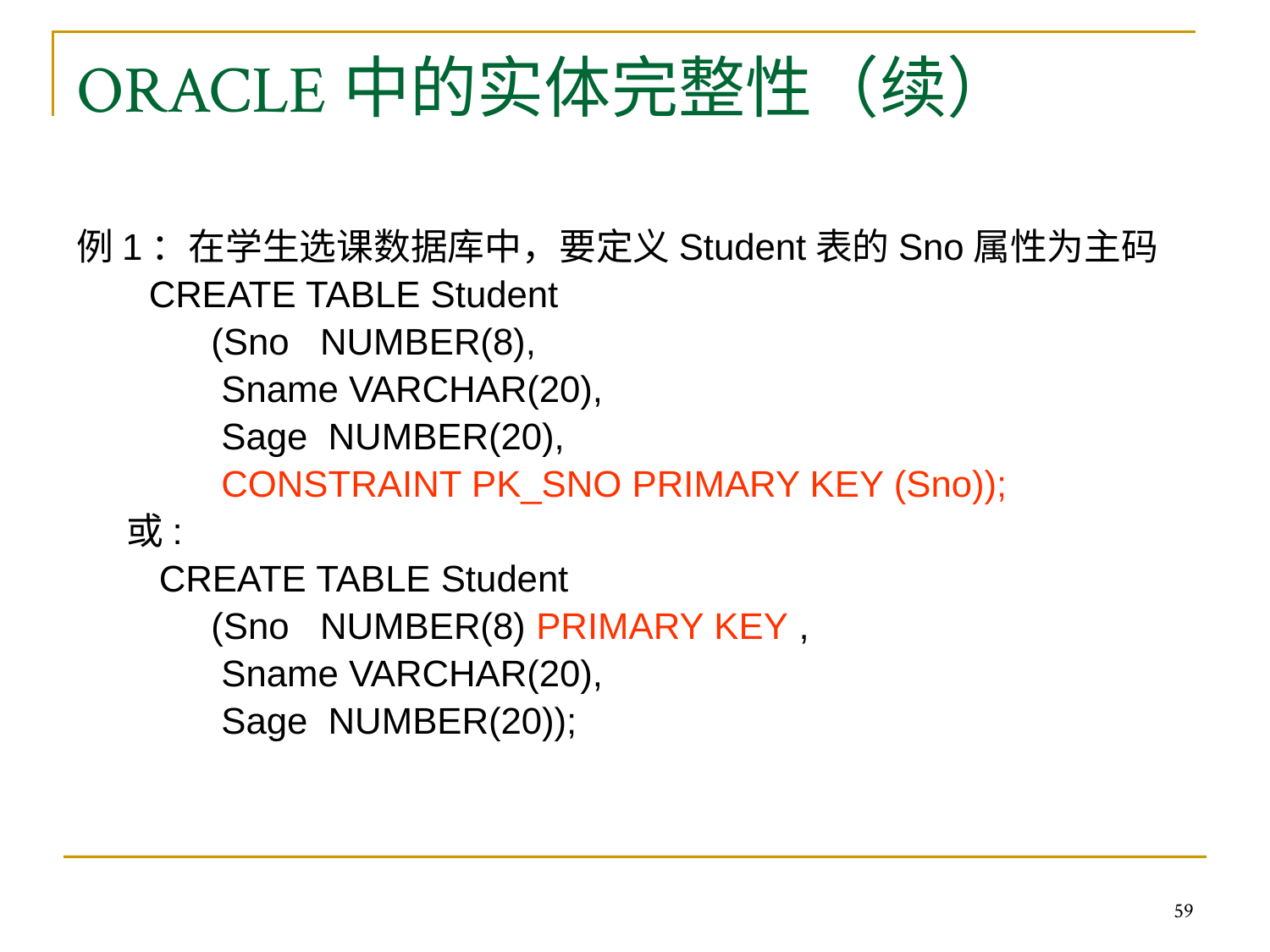

# ORACLE中的实体完整性（续）
例1：在学生选课数据库中，要定义Student表的Sno属性为主码
       CREATE TABLE Student
             (Sno   NUMBER(8),
              Sname VARCHAR(20),
              Sage  NUMBER(20),
              CONSTRAINT PK_SNO PRIMARY KEY (Sno));
     或:
        CREATE TABLE Student
             (Sno   NUMBER(8) PRIMARY KEY ,
              Sname VARCHAR(20),
              Sage  NUMBER(20));
59